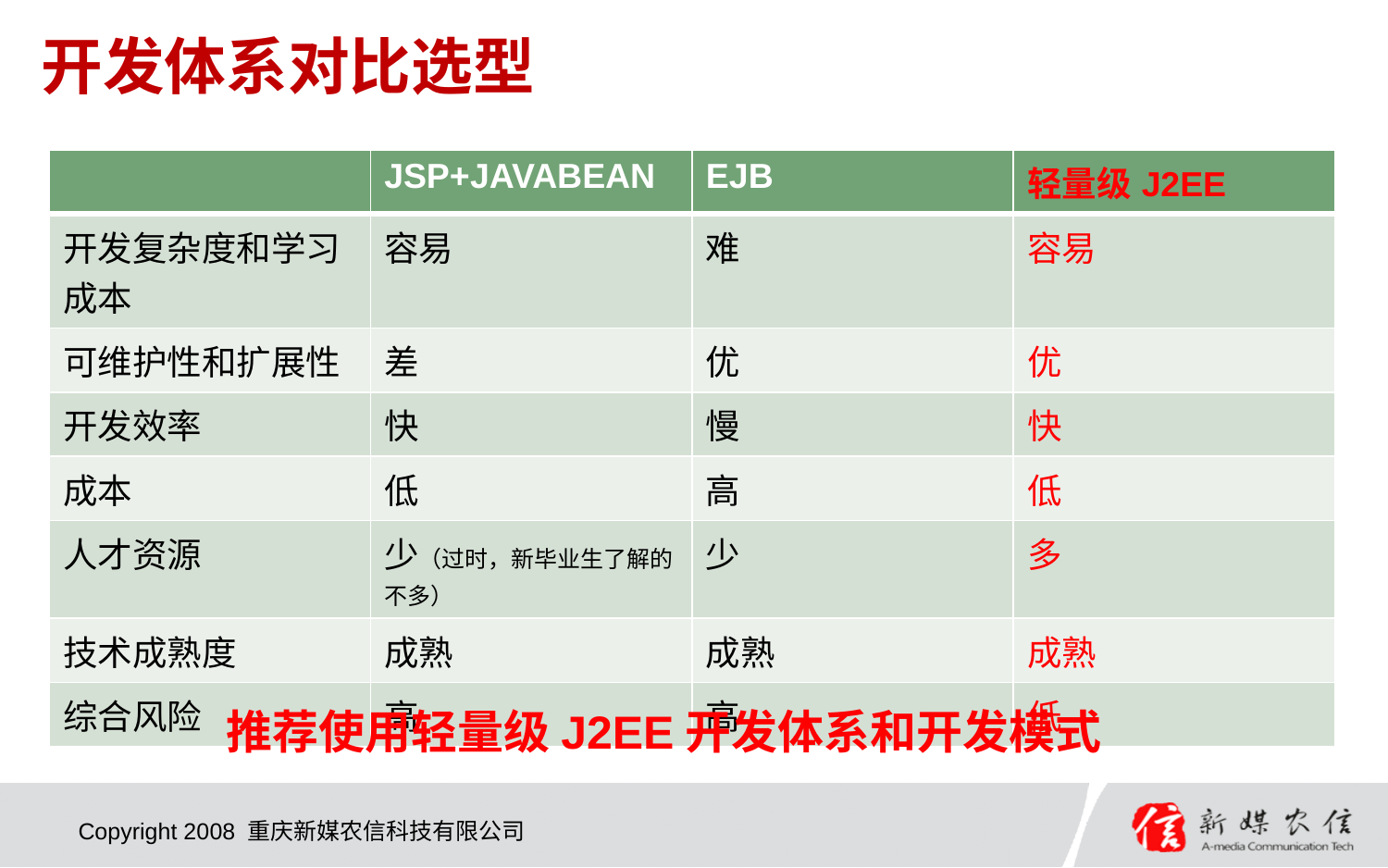

# 开发体系对比选型
|  | JSP+JAVABEAN | EJB | 轻量级J2EE |
| --- | --- | --- | --- |
| 开发复杂度和学习成本 | 容易 | 难 | 容易 |
| 可维护性和扩展性 | 差 | 优 | 优 |
| 开发效率 | 快 | 慢 | 快 |
| 成本 | 低 | 高 | 低 |
| 人才资源 | 少（过时，新毕业生了解的不多） | 少 | 多 |
| 技术成熟度 | 成熟 | 成熟 | 成熟 |
| 综合风险 | 高 | 高 | 低 |
推荐使用轻量级J2EE开发体系和开发模式